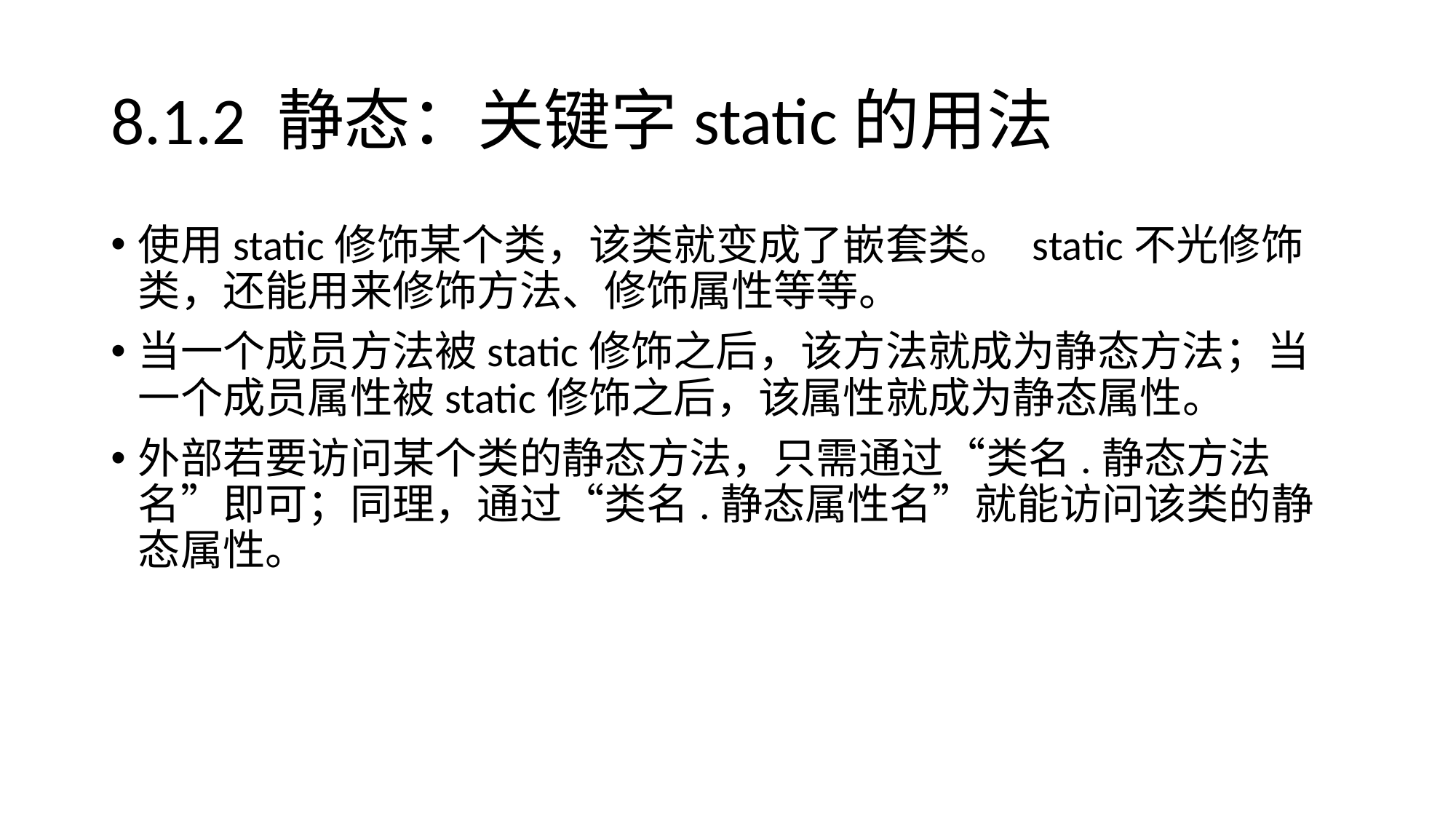

# 8.1.2 静态：关键字static的用法
使用static修饰某个类，该类就变成了嵌套类。 static不光修饰类，还能用来修饰方法、修饰属性等等。
当一个成员方法被static修饰之后，该方法就成为静态方法；当一个成员属性被static修饰之后，该属性就成为静态属性。
外部若要访问某个类的静态方法，只需通过“类名.静态方法名”即可；同理，通过“类名.静态属性名”就能访问该类的静态属性。